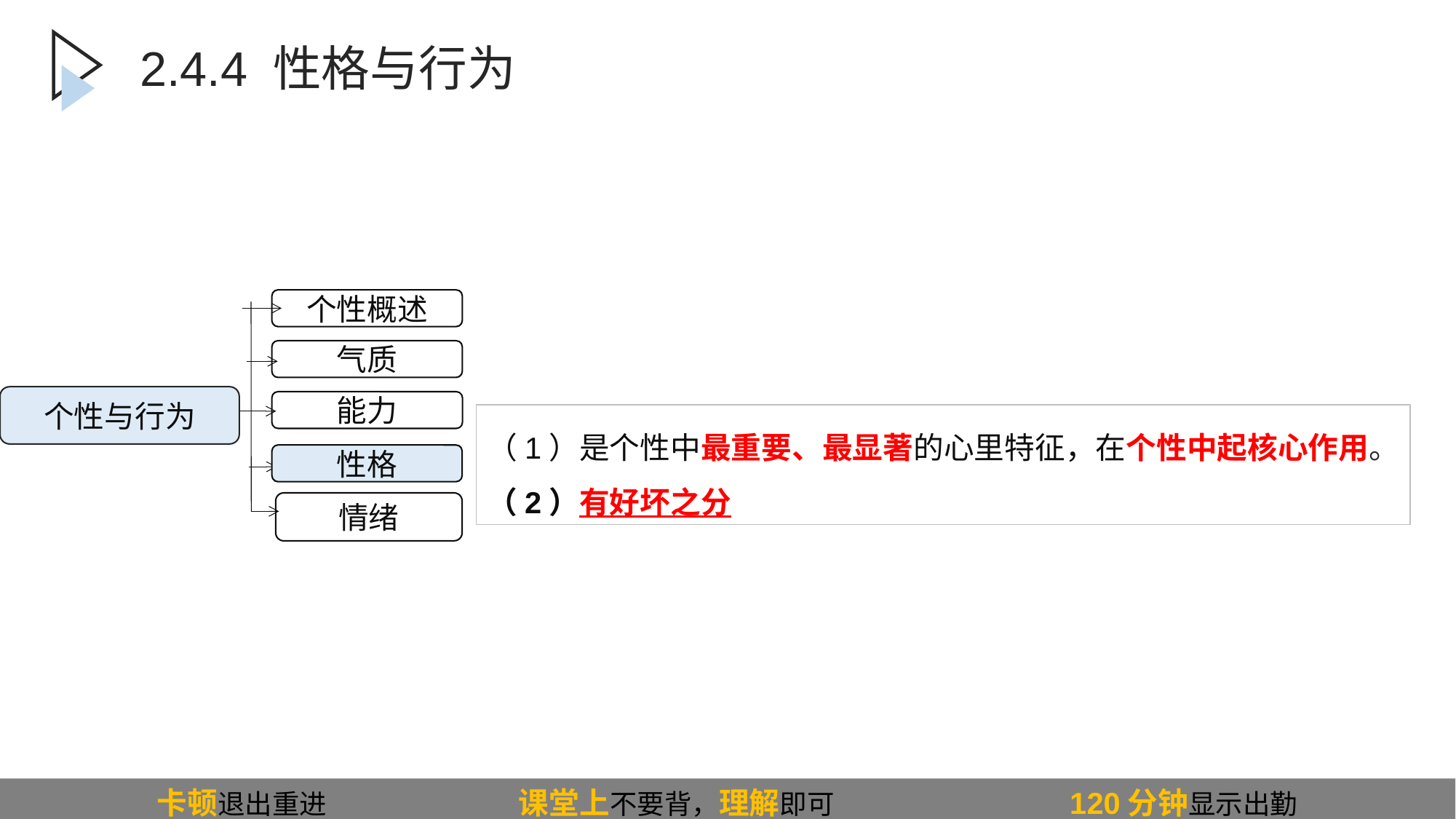

2.4.4 性格与行为
个性概述
气质
能力

性格
情绪
个性与行为
（1）是个性中最重要、最显著的心里特征，在个性中起核心作用。
（2）有好坏之分